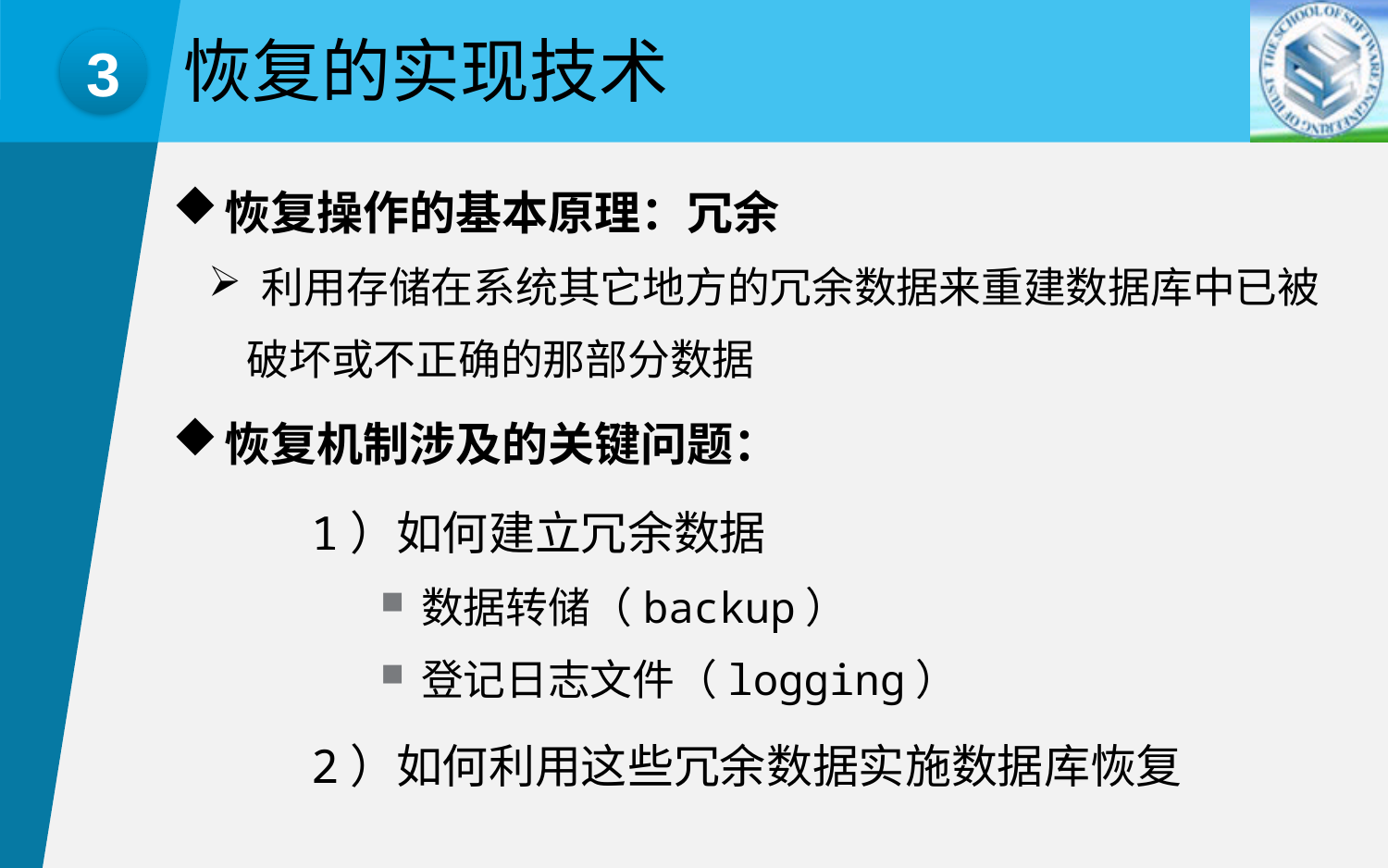

恢复的实现技术
3
恢复操作的基本原理：冗余
 利用存储在系统其它地方的冗余数据来重建数据库中已被
   破坏或不正确的那部分数据
恢复机制涉及的关键问题：
1）如何建立冗余数据
数据转储（backup）
登记日志文件（logging）
2）如何利用这些冗余数据实施数据库恢复